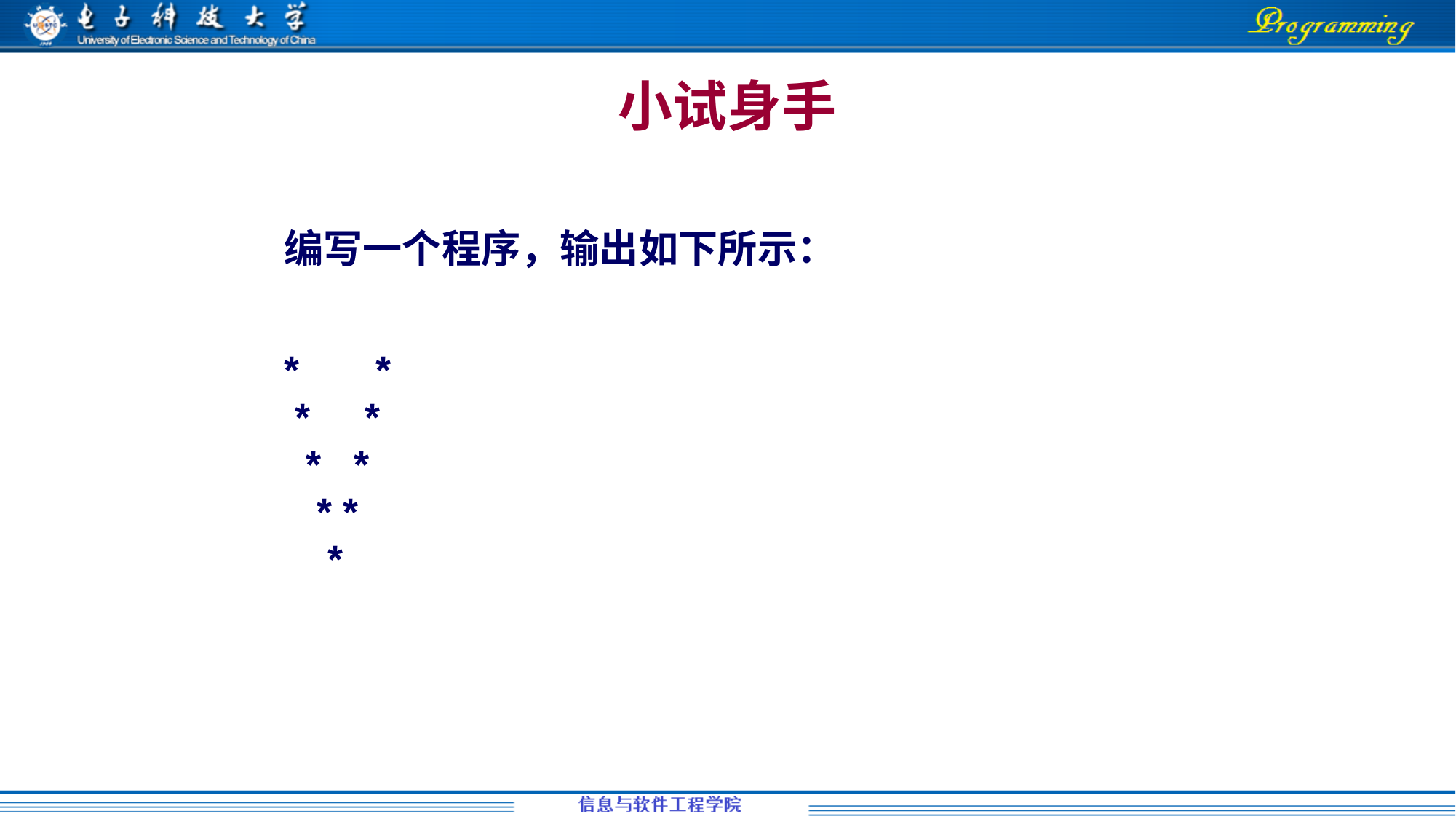

# 小试身手
编写一个程序，输出如下所示：

*       *
 *     *
  *   *
   * *
    *